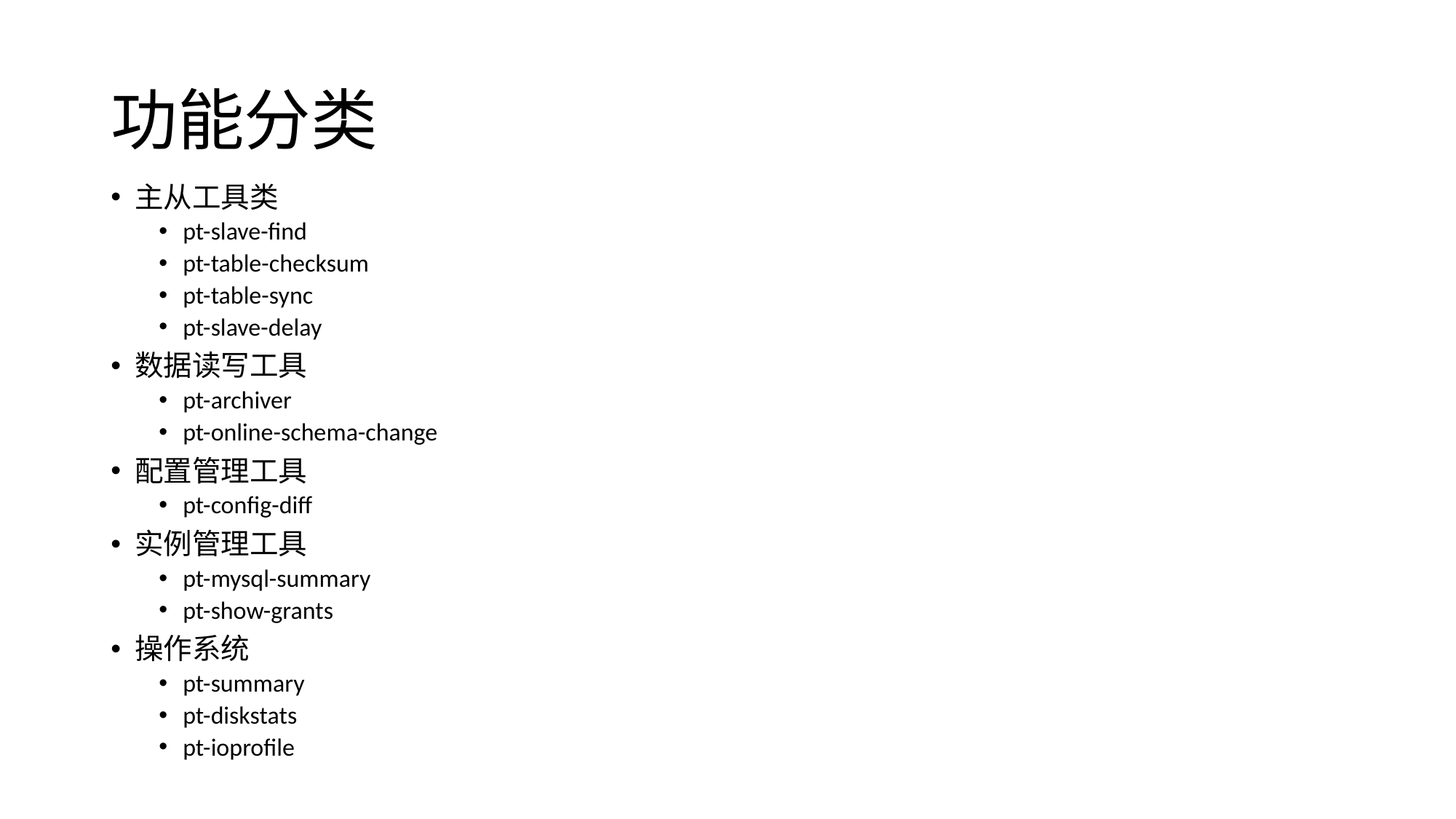

# 功能分类
主从工具类
pt-slave-find
pt-table-checksum
pt-table-sync
pt-slave-delay
数据读写工具
pt-archiver
pt-online-schema-change
配置管理工具
pt-config-diff
实例管理工具
pt-mysql-summary
pt-show-grants
操作系统
pt-summary
pt-diskstats
pt-ioprofile